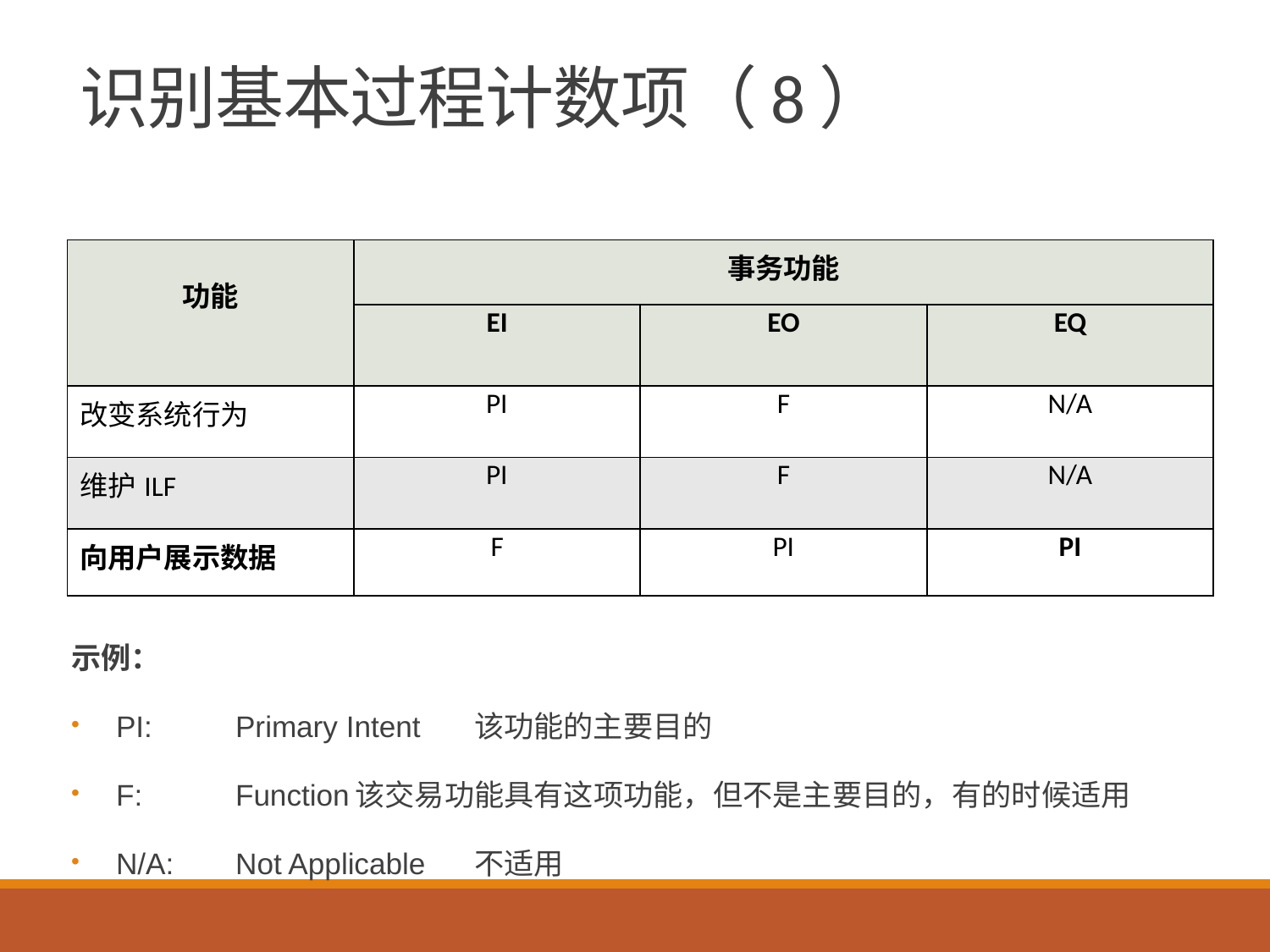

# 识别基本过程计数项（8）
| 功能 | 事务功能 |  |  |
| --- | --- | --- | --- |
|  | EI | EO | EQ |
| 改变系统行为 | PI | F | N/A |
| 维护ILF | PI | F | N/A |
| 向用户展示数据 | F | PI | PI |
示例：
PI:	Primary Intent	该功能的主要目的
F:	Function		该交易功能具有这项功能，但不是主要目的，有的时候适用
N/A:	Not Applicable	不适用